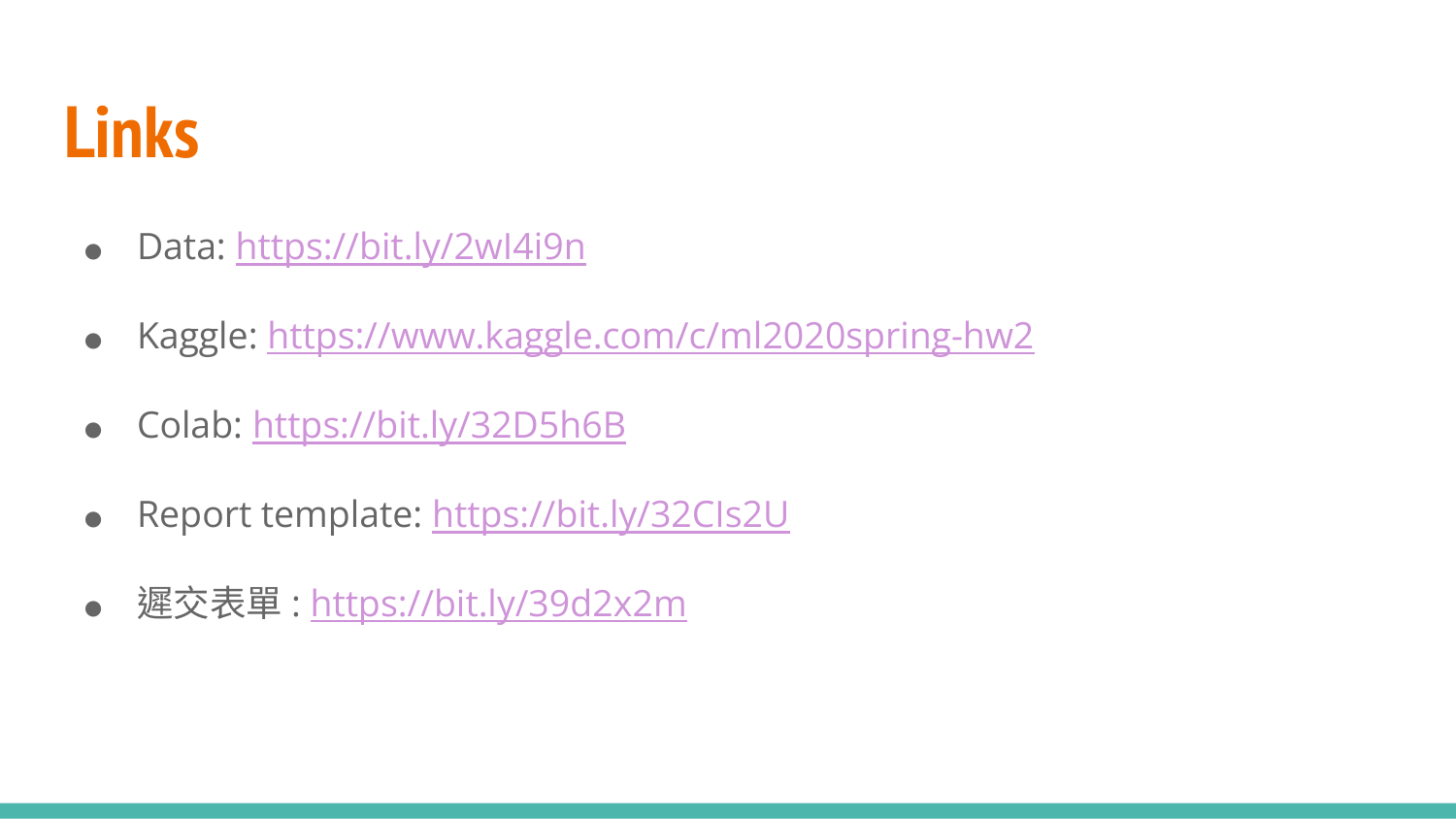

# Links
Data: https://bit.ly/2wI4i9n
Kaggle: https://www.kaggle.com/c/ml2020spring-hw2
Colab: https://bit.ly/32D5h6B
Report template: https://bit.ly/32CIs2U
遲交表單: https://bit.ly/39d2x2m